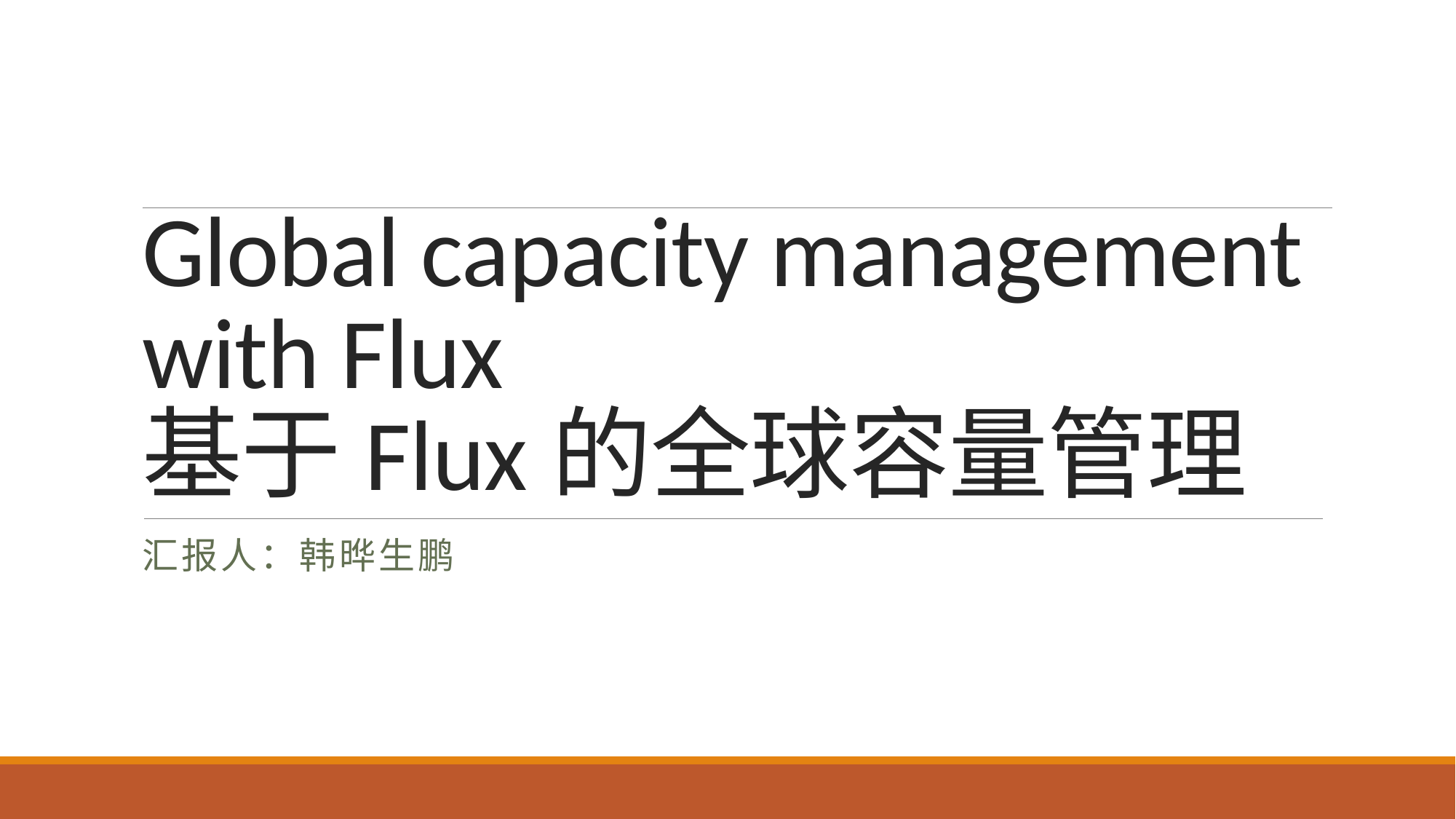

# Global capacity management with Flux 基于Flux的全球容量管理
汇报人：韩晔生鹏